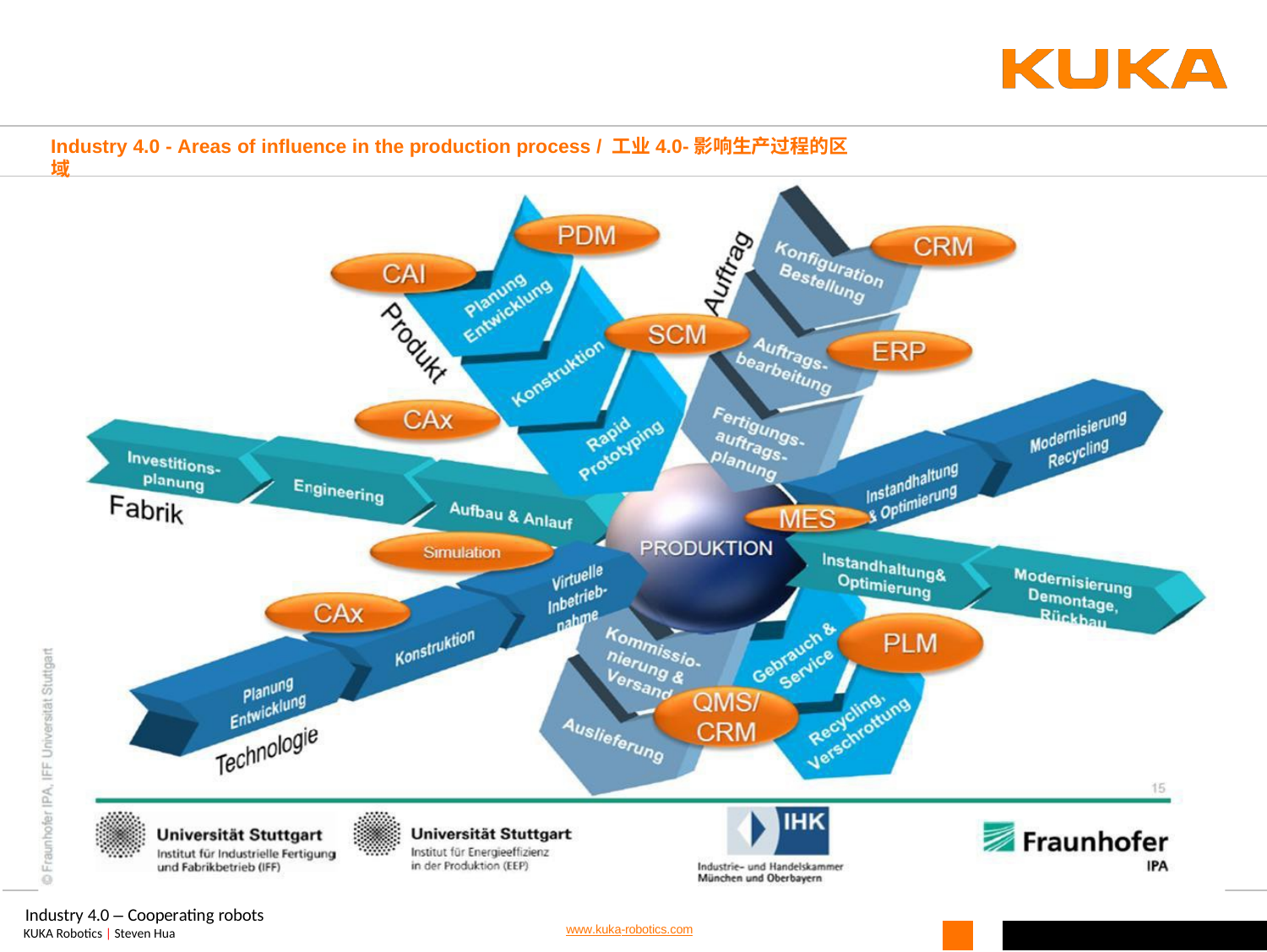

Industry 4.0 - Areas of influence in the production process / 工业4.0-影响生产过程的区域

Industry 4.0 – Cooperating robots
KUKA Robotics | Steven Hua
Industry 4.0 – Cooperating robots
KUKA Roboter GmbH | R-PM | Peter Klüger | 18.03.2014 | Page 9
www.kuka-robotics.com